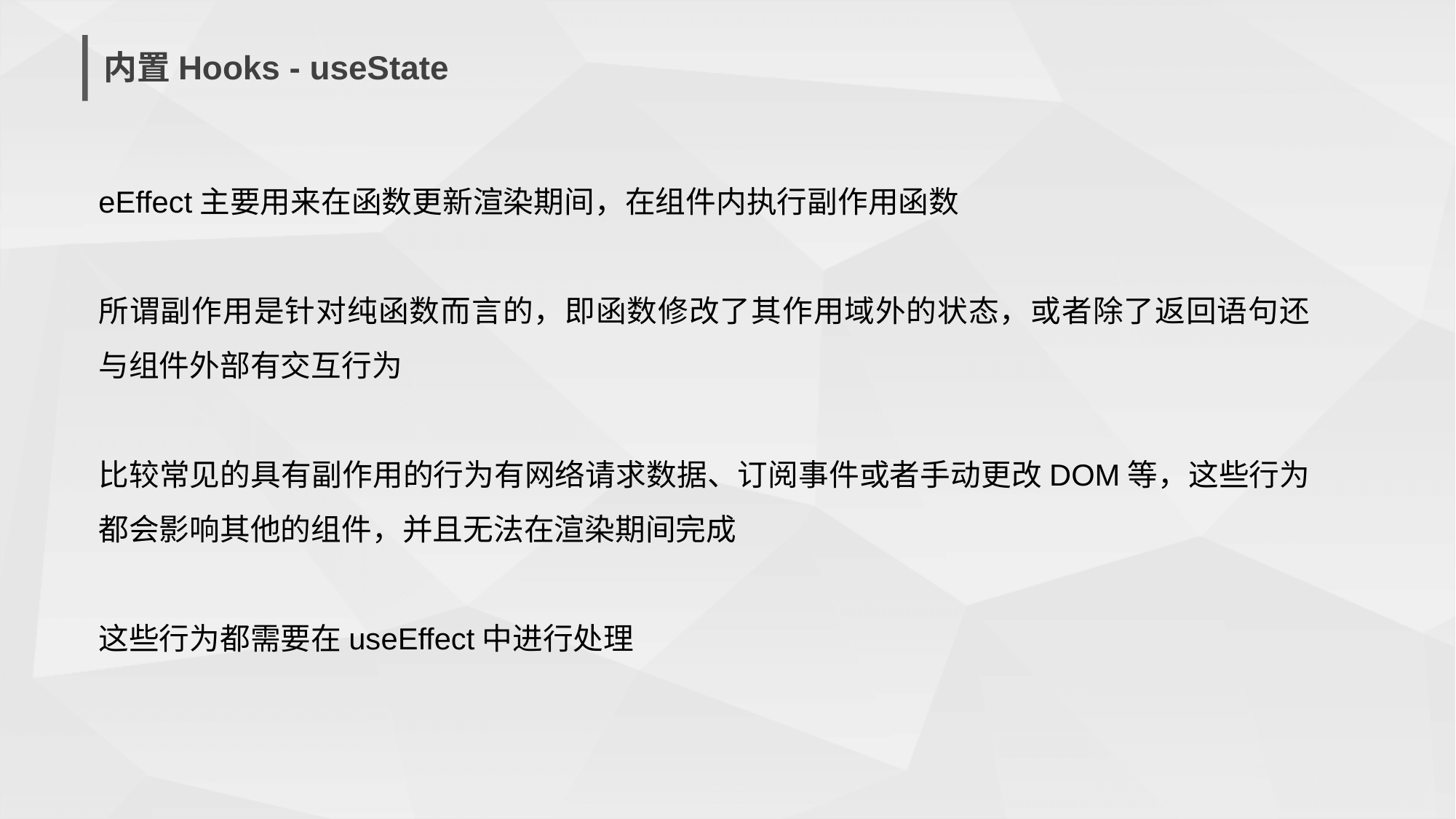

内置Hooks - useState
eEffect主要用来在函数更新渲染期间，在组件内执行副作用函数

所谓副作用是针对纯函数而言的，即函数修改了其作用域外的状态，或者除了返回语句还与组件外部有交互行为

比较常见的具有副作用的行为有网络请求数据、订阅事件或者手动更改DOM等，这些行为都会影响其他的组件，并且无法在渲染期间完成

这些行为都需要在useEffect中进行处理